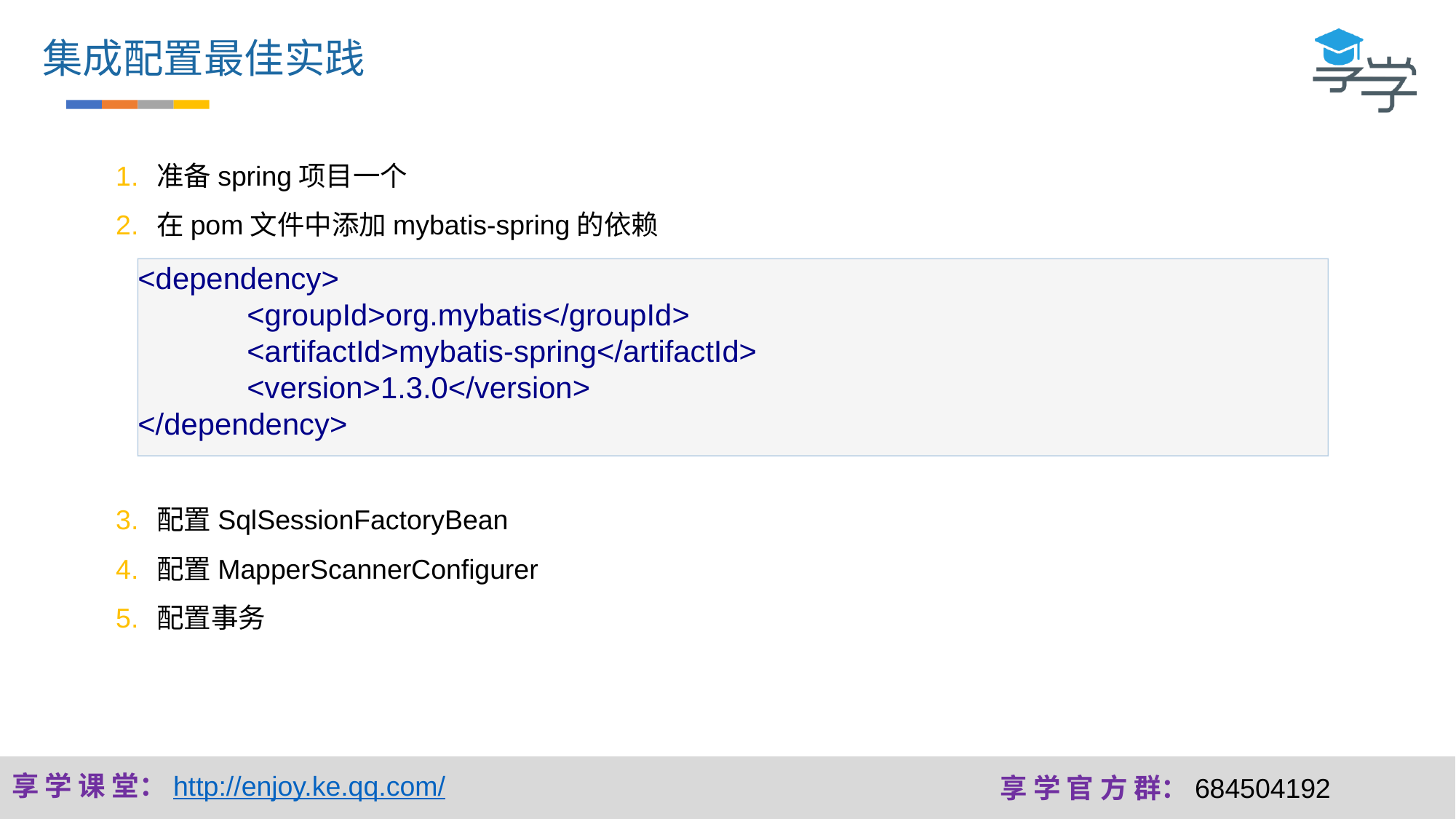

集成配置最佳实践

准备spring项目一个
在pom文件中添加mybatis-spring的依赖

配置SqlSessionFactoryBean
配置MapperScannerConfigurer
配置事务

<dependency>
	<groupId>org.mybatis</groupId>
	<artifactId>mybatis-spring</artifactId>
	<version>1.3.0</version>
</dependency>